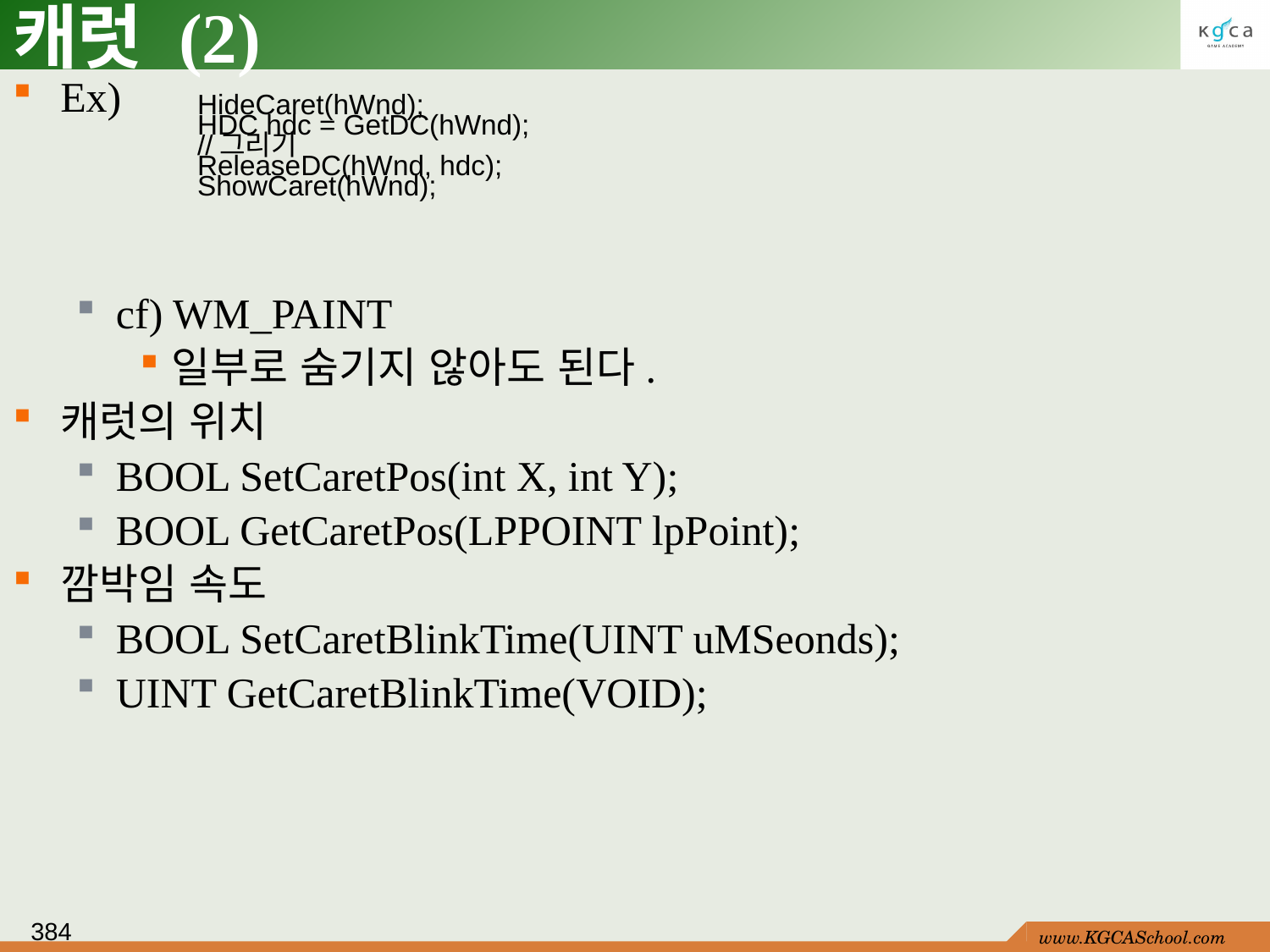

# 캐럿 (2)
Ex)

cf) WM_PAINT
일부로 숨기지 않아도 된다.
캐럿의 위치
BOOL SetCaretPos(int X, int Y);
BOOL GetCaretPos(LPPOINT lpPoint);
깜박임 속도
BOOL SetCaretBlinkTime(UINT uMSeonds);
UINT GetCaretBlinkTime(VOID);
HideCaret(hWnd);
HDC hdc = GetDC(hWnd);
//그리기
ReleaseDC(hWnd, hdc);
ShowCaret(hWnd);
384